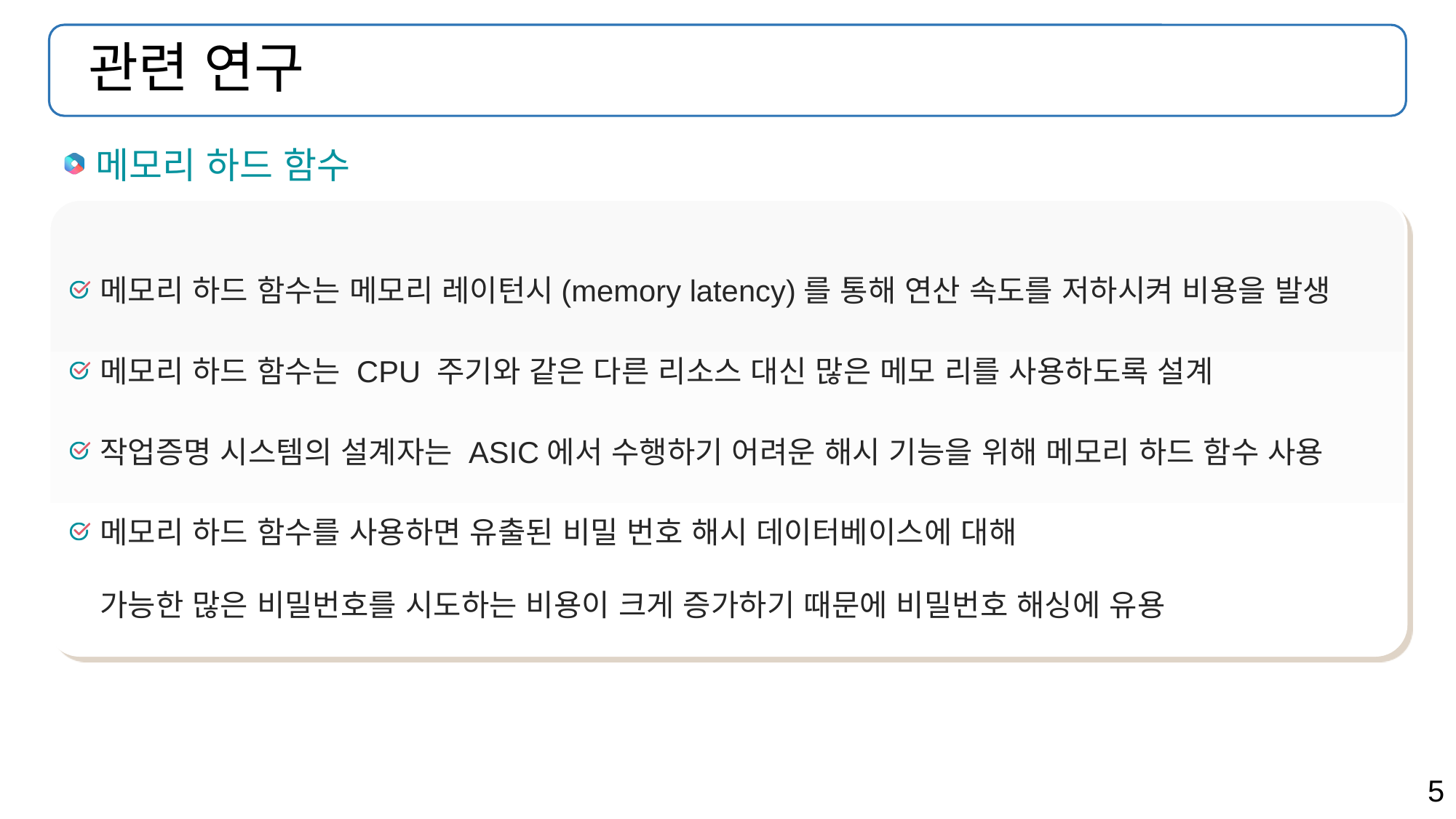

# 관련 연구
메모리 하드 함수

메모리 하드 함수는 메모리 레이턴시(memory latency)를 통해 연산 속도를 저하시켜 비용을 발생
메모리 하드 함수는 CPU 주기와 같은 다른 리소스 대신 많은 메모 리를 사용하도록 설계
작업증명 시스템의 설계자는 ASIC에서 수행하기 어려운 해시 기능을 위해 메모리 하드 함수 사용
메모리 하드 함수를 사용하면 유출된 비밀 번호 해시 데이터베이스에 대해
가능한 많은 비밀번호를 시도하는 비용이 크게 증가하기 때문에 비밀번호 해싱에 유용